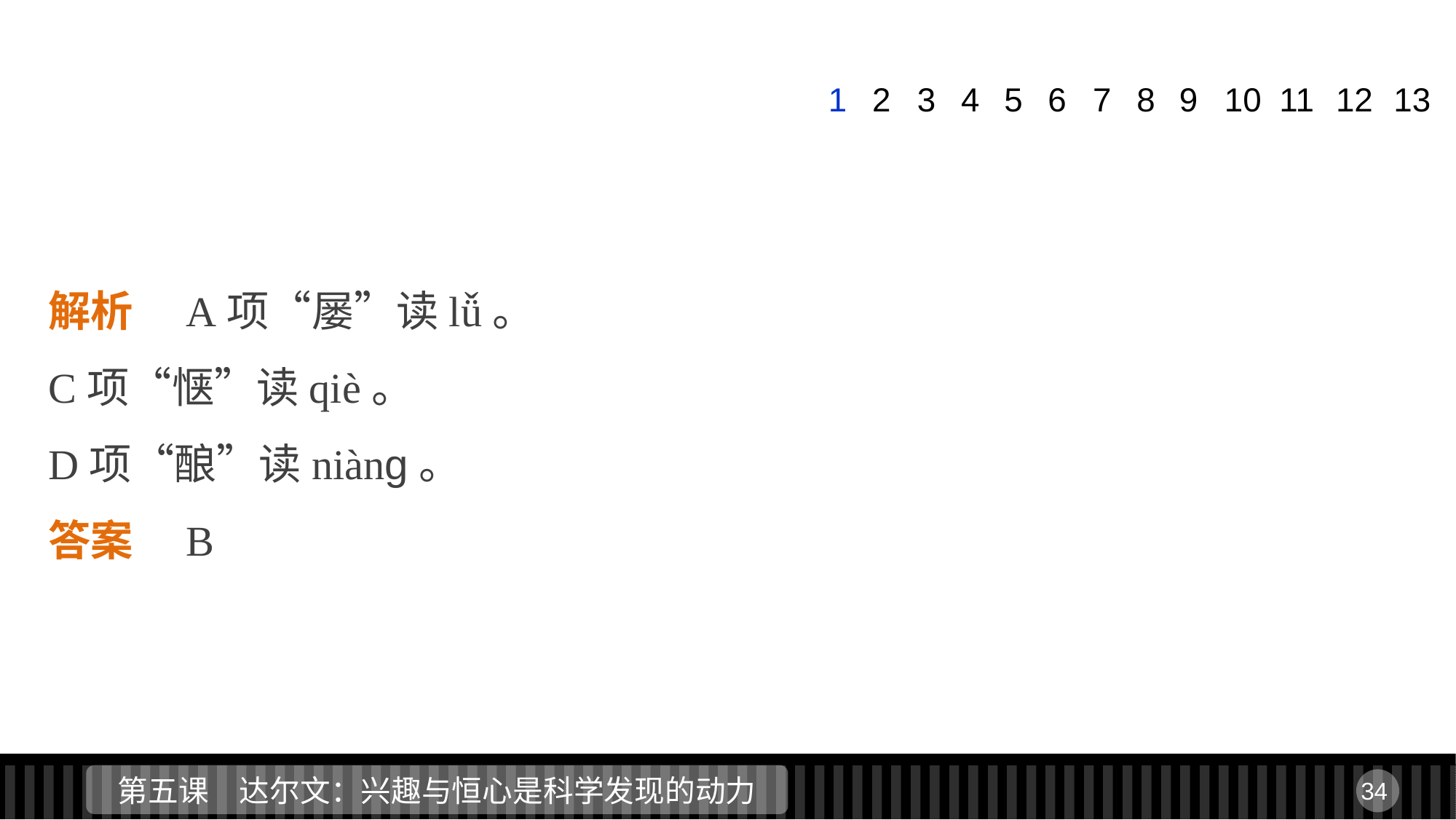

1
2
3
4
5
6
7
8
9
11
12
13
10
解析　A项“屡”读lǚ。
C项“惬”读qiè。
D项“酿”读niànɡ。
答案　B